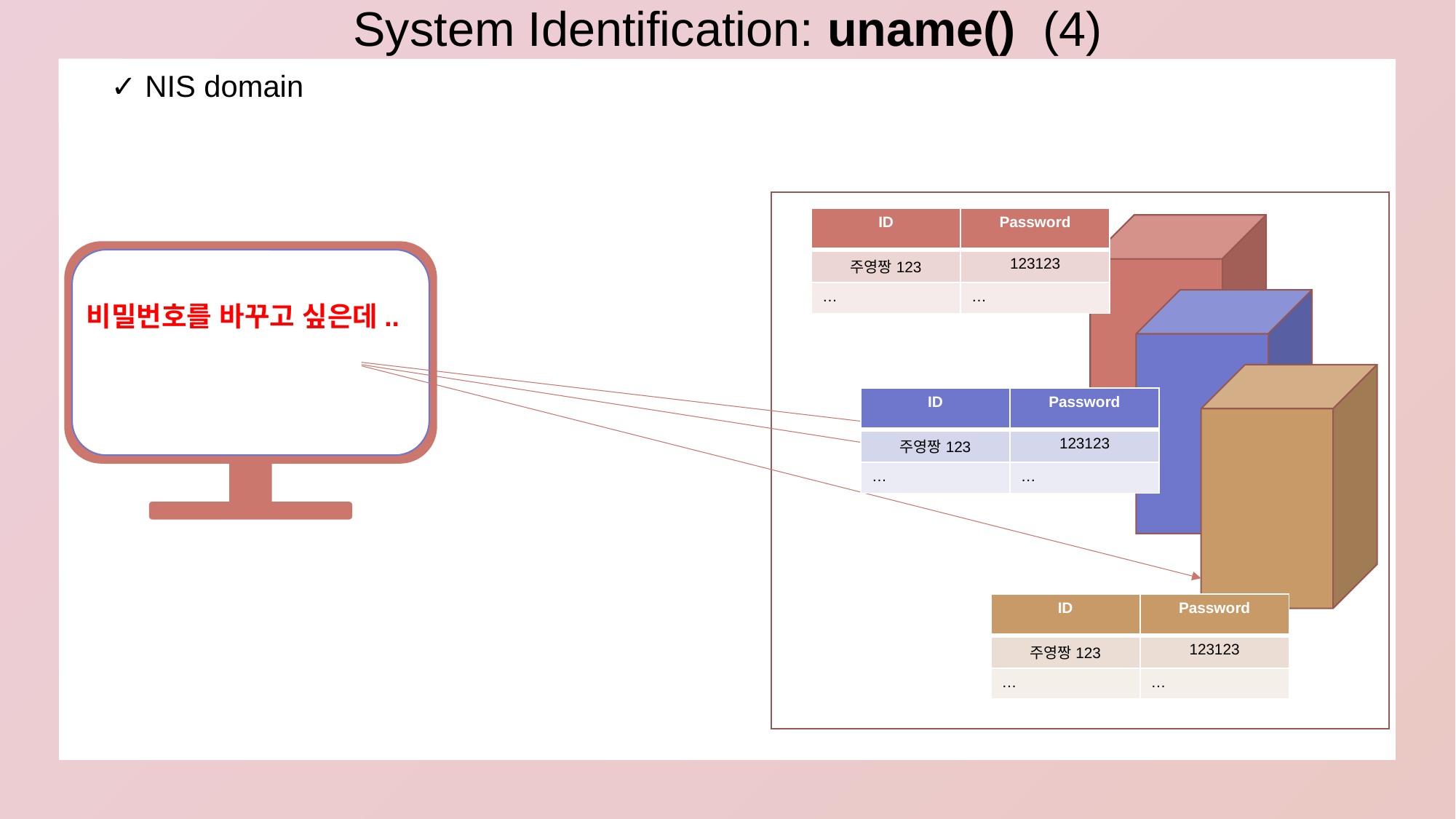

System Identification: uname()  (4)
✓ NIS domain

| ID | Password |
| --- | --- |
| 주영짱123 | 123123 |
| … | … |

비밀번호를 바꾸고 싶은데..

| ID | Password |
| --- | --- |
| 주영짱123 | 123123 |
| … | … |

| ID | Password |
| --- | --- |
| 주영짱123 | 123123 |
| … | … |